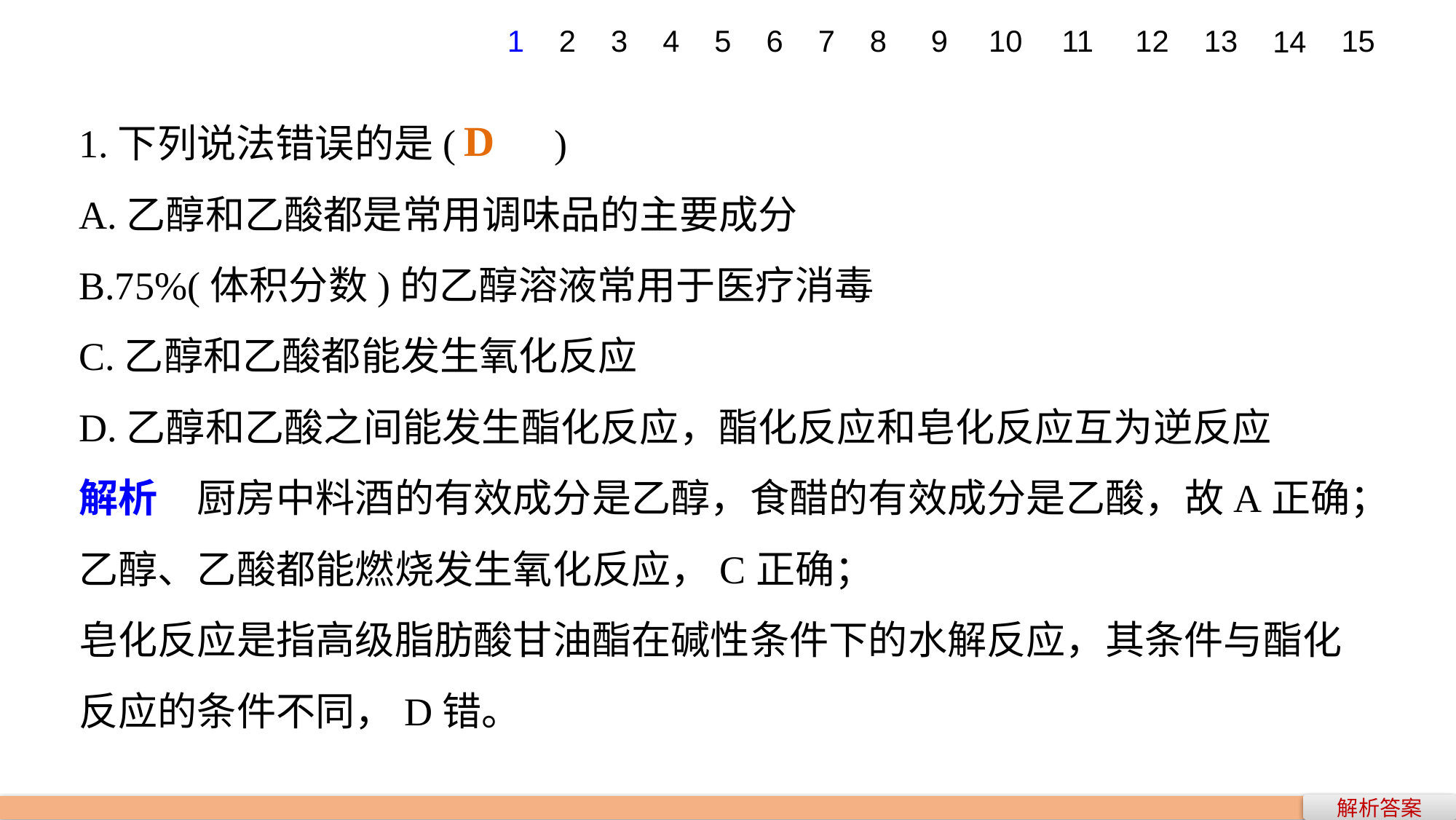

1
2
3
4
5
6
7
8
9
10
12
13
15
11
14
D
1.下列说法错误的是(　　)
A.乙醇和乙酸都是常用调味品的主要成分
B.75%(体积分数)的乙醇溶液常用于医疗消毒
C.乙醇和乙酸都能发生氧化反应
D.乙醇和乙酸之间能发生酯化反应，酯化反应和皂化反应互为逆反应
解析　厨房中料酒的有效成分是乙醇，食醋的有效成分是乙酸，故A正确；
乙醇、乙酸都能燃烧发生氧化反应，C正确；
皂化反应是指高级脂肪酸甘油酯在碱性条件下的水解反应，其条件与酯化反应的条件不同，D错。
解析答案